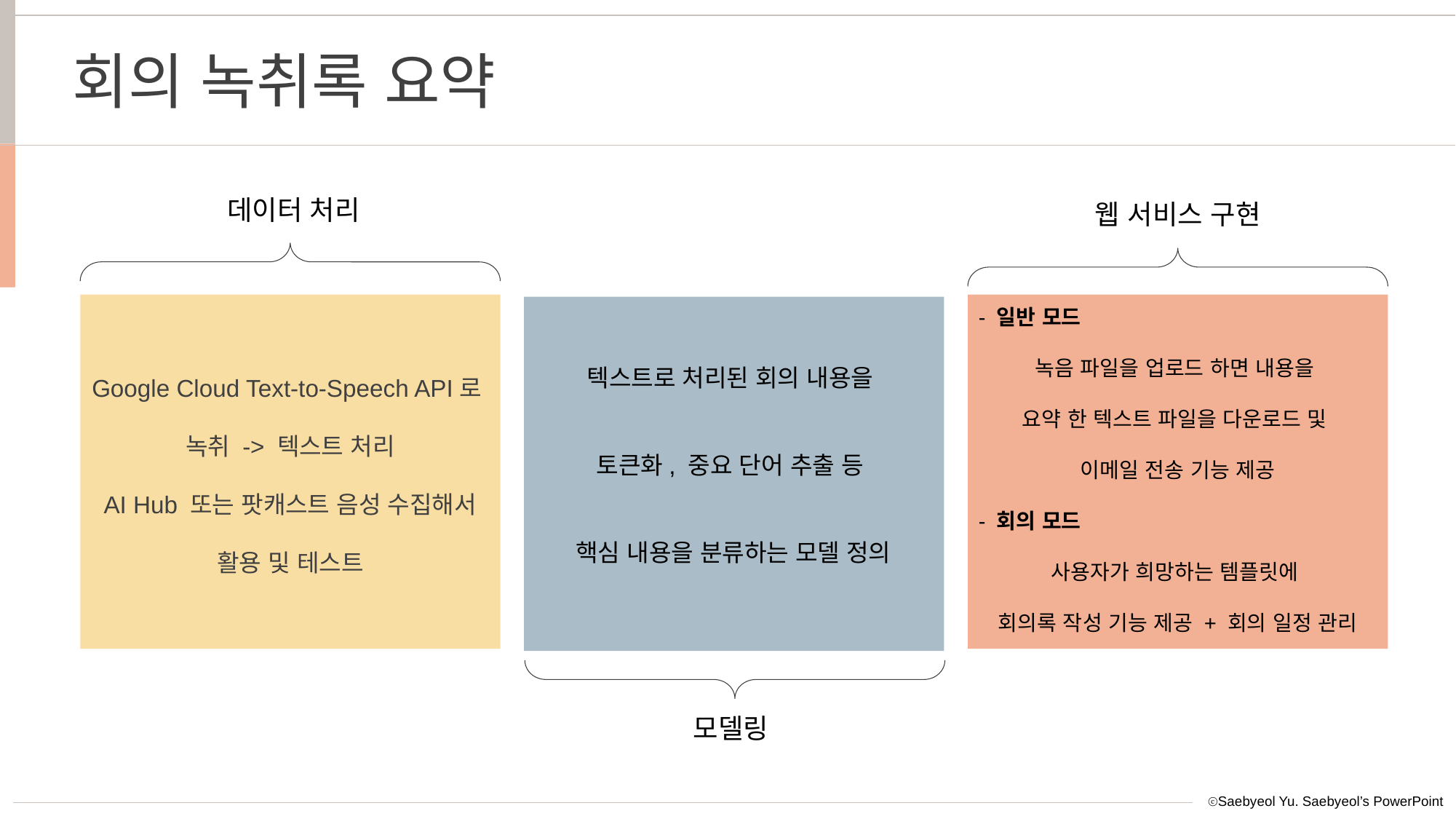

회의 녹취록 요약

데이터 처리
웹 서비스 구현

- 일반 모드

녹음 파일을 업로드 하면 내용을

요약 한 텍스트 파일을 다운로드 및

이메일 전송 기능 제공

- 회의 모드

사용자가 희망하는 템플릿에

회의록 작성 기능 제공 + 회의 일정 관리

텍스트로 처리된 회의 내용을

토큰화, 중요 단어 추출 등

핵심 내용을 분류하는 모델 정의
Google Cloud Text-to-Speech API로

녹취 -> 텍스트 처리

AI Hub 또는 팟캐스트 음성 수집해서

활용 및 테스트

모델링